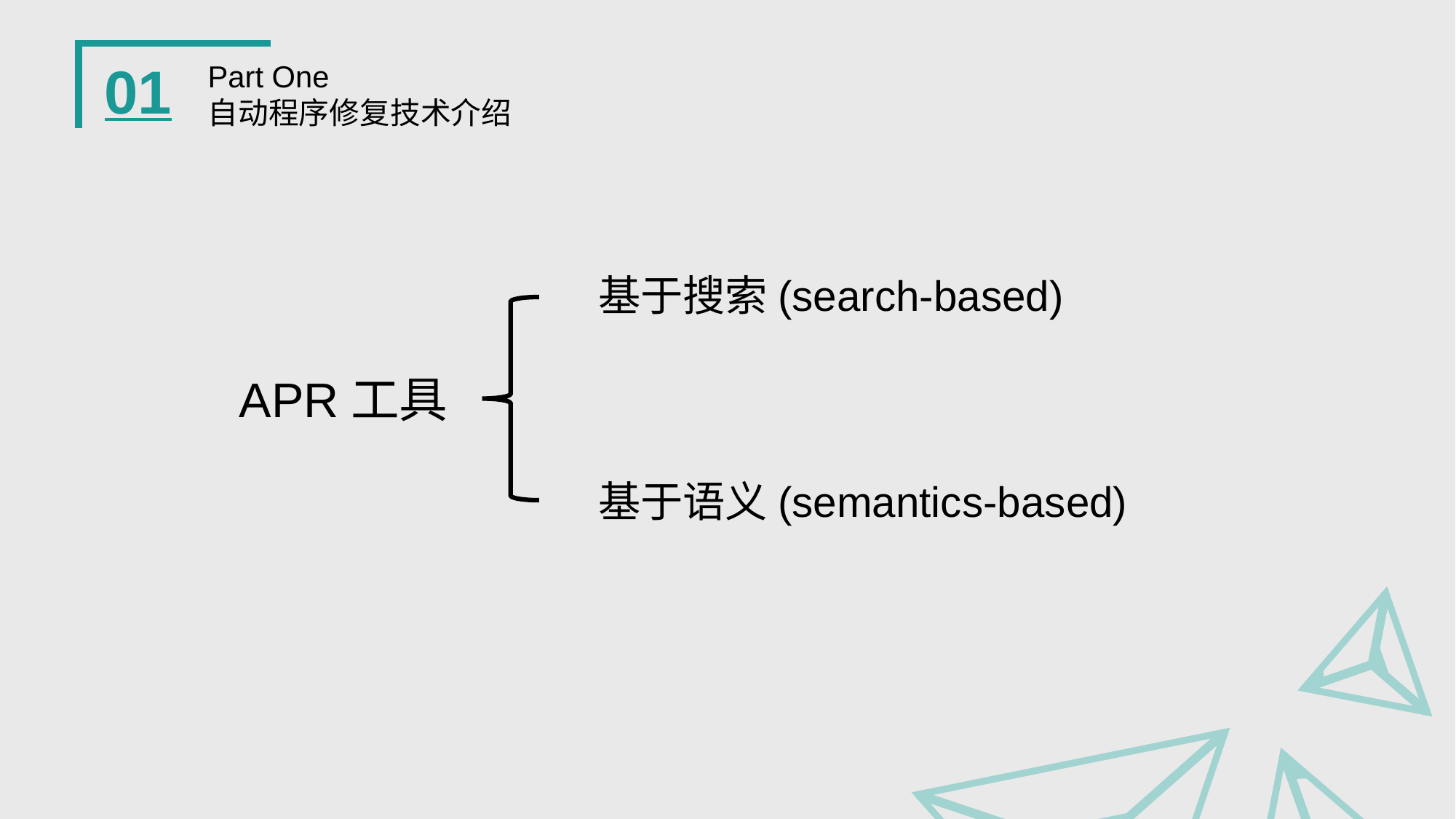

01
Part One
自动程序修复技术介绍
基于搜索(search-based)

APR工具
基于语义(semantics-based)